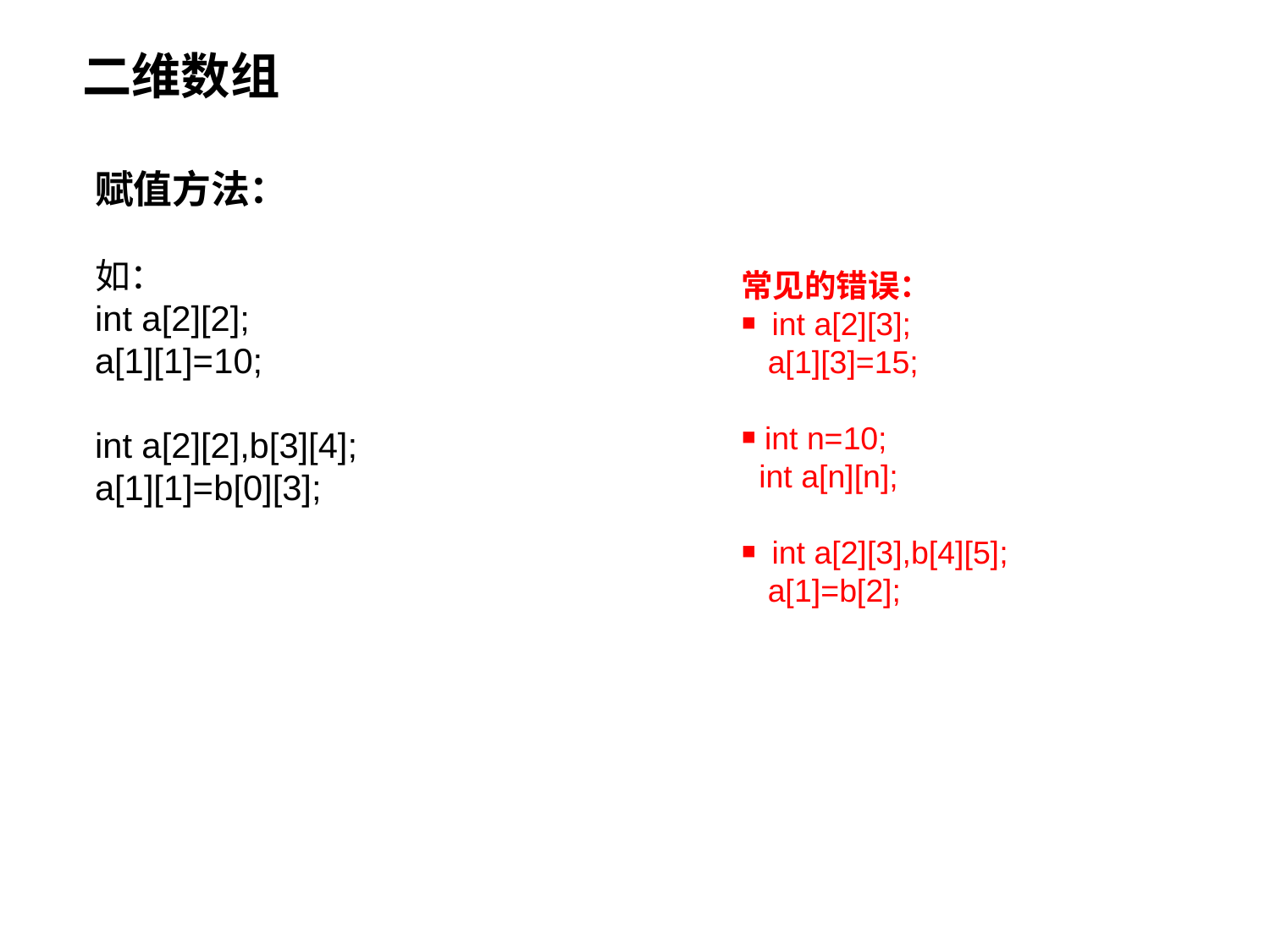

二维数组
赋值方法：

如：
int a[2][2];
a[1][1]=10;

int a[2][2],b[3][4];
a[1][1]=b[0][3];

常见的错误：
￭ int a[2][3];
   a[1][3]=15;

￭int n=10;
  int a[n][n];

￭ int a[2][3],b[4][5];
   a[1]=b[2];